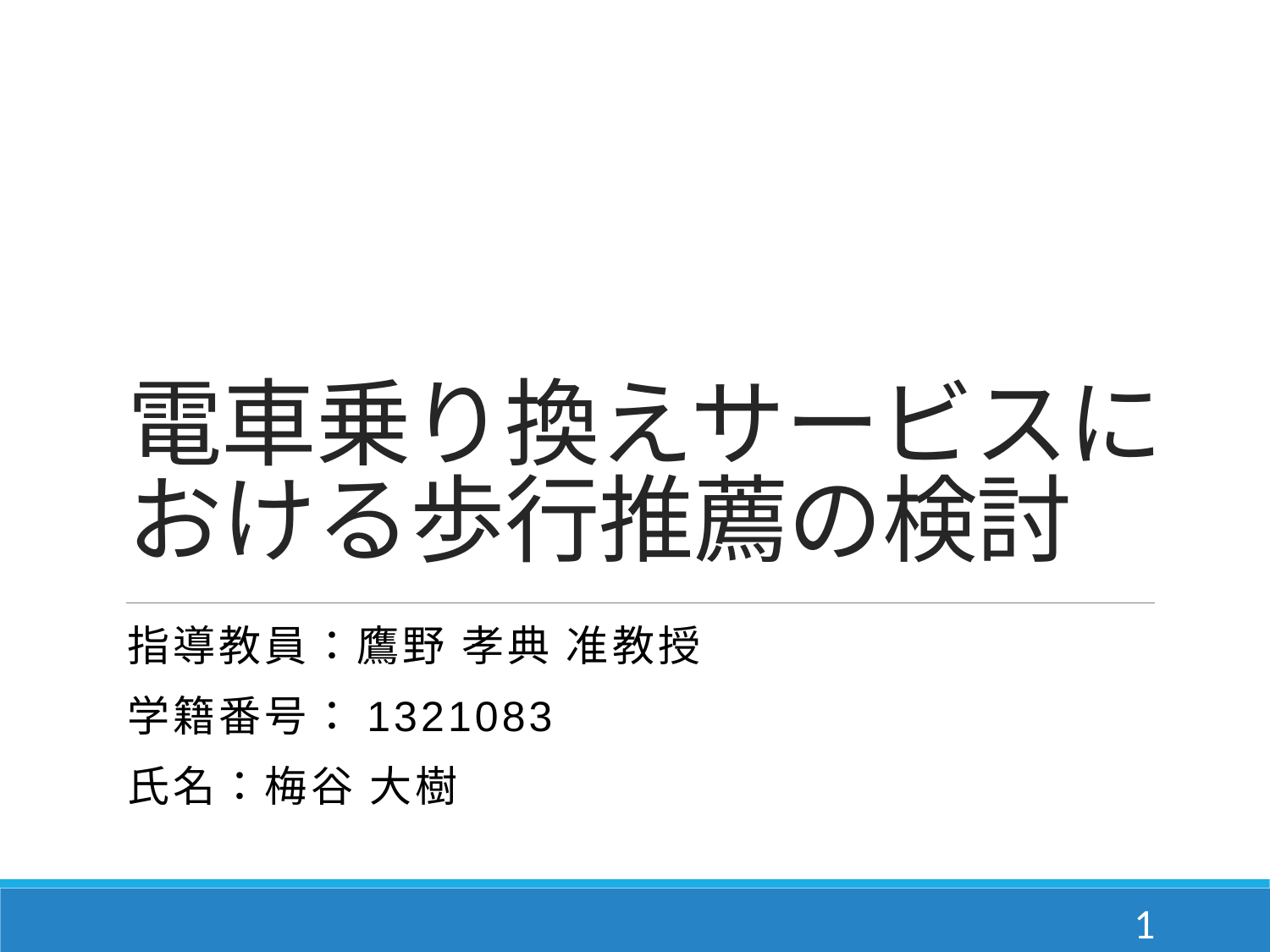

# 電車乗り換えサービスに おける歩行推薦の検討
指導教員：鷹野 孝典 准教授
学籍番号：1321083
氏名：梅谷 大樹
1